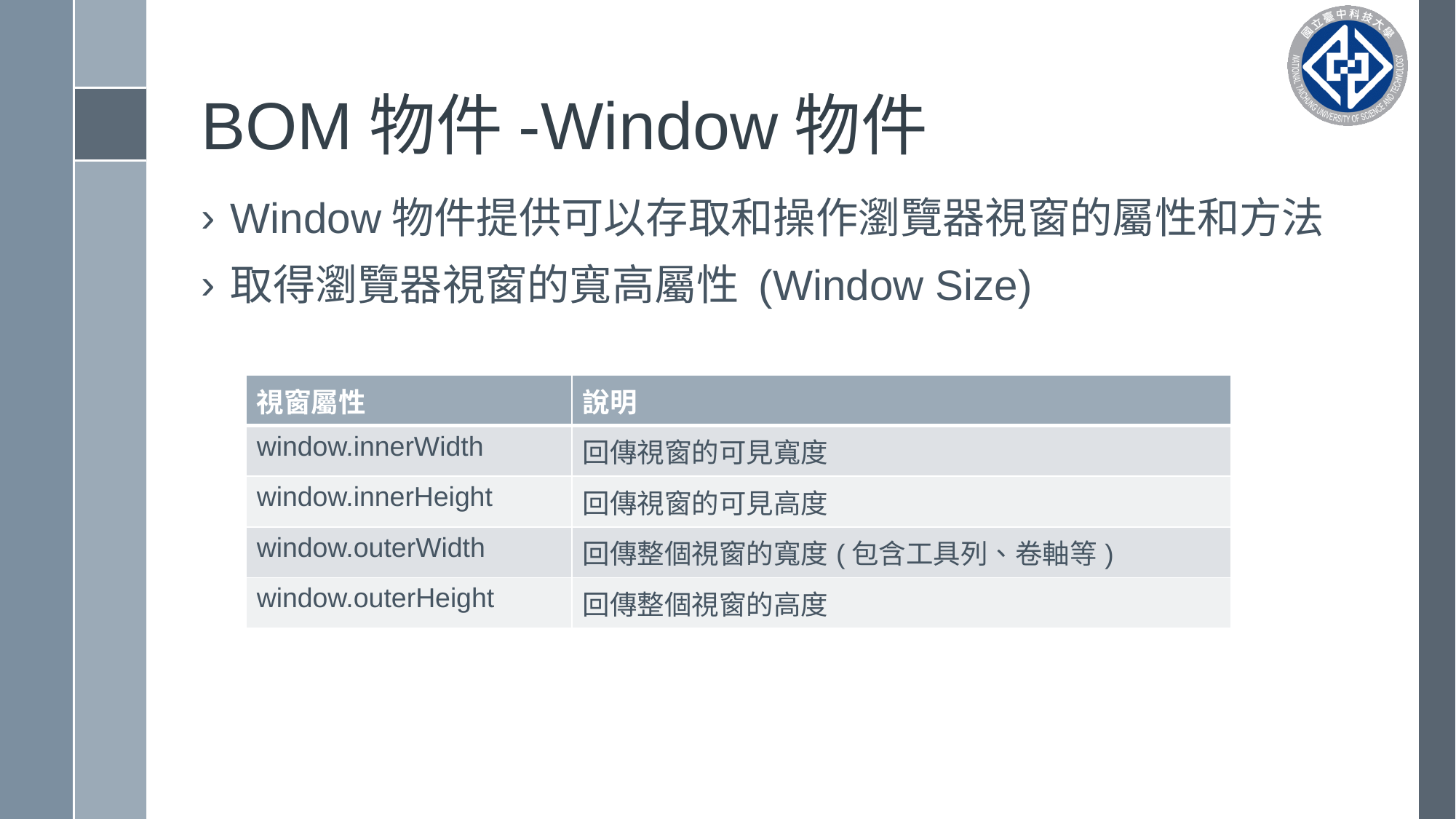

# BOM物件-Window物件
Window物件提供可以存取和操作瀏覽器視窗的屬性和方法
取得瀏覽器視窗的寬高屬性 (Window Size)

| 視窗屬性 | 說明 |
| --- | --- |
| window.innerWidth | 回傳視窗的可見寬度 |
| window.innerHeight | 回傳視窗的可見高度 |
| window.outerWidth | 回傳整個視窗的寬度(包含工具列、卷軸等) |
| window.outerHeight | 回傳整個視窗的高度 |